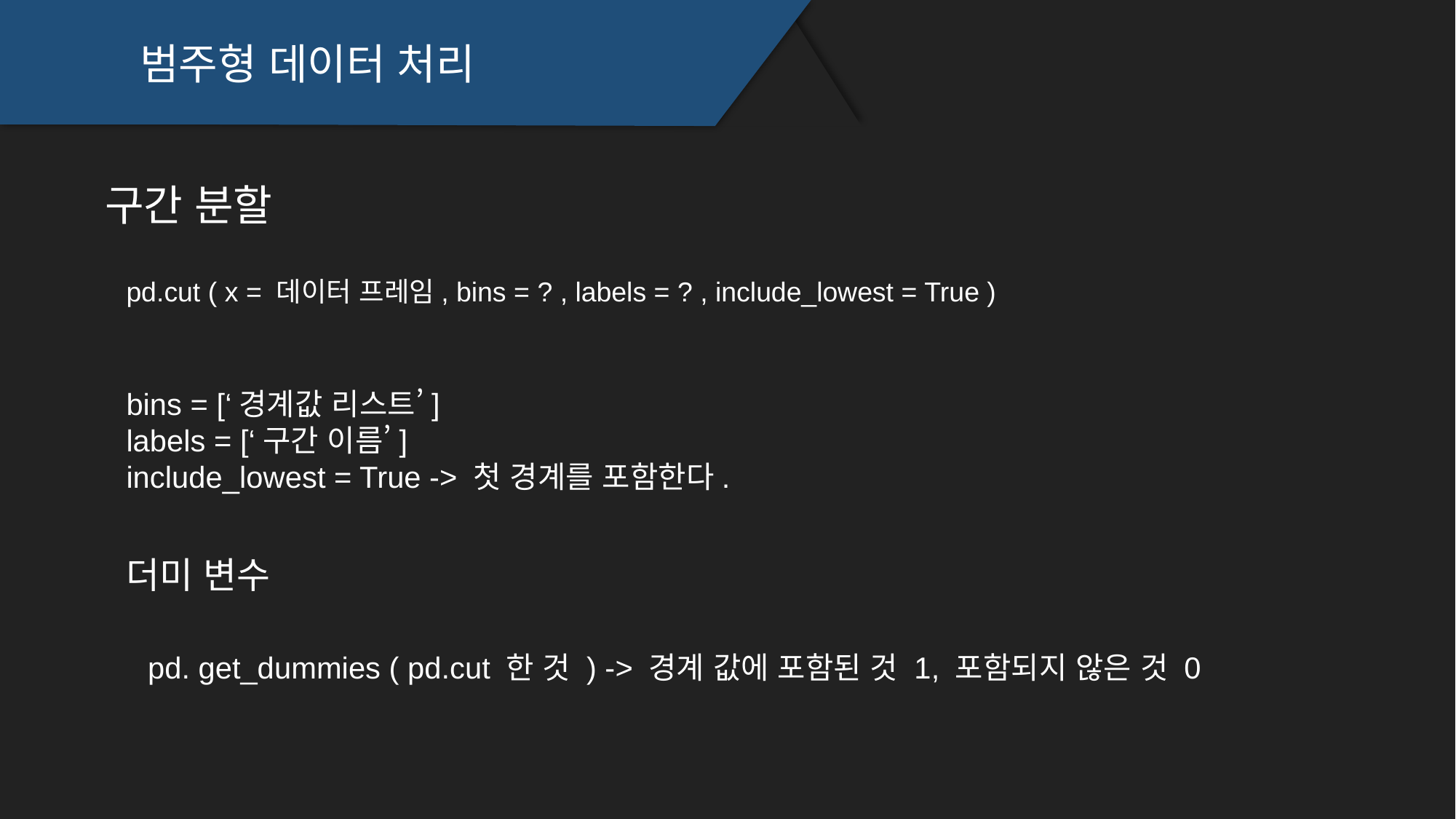

범주형 데이터 처리
구간 분할
pd.cut ( x = 데이터 프레임, bins = ? , labels = ? , include_lowest = True )
bins = [‘경계값 리스트’]
labels = [‘구간 이름’]
include_lowest = True -> 첫 경계를 포함한다.
더미 변수
pd. get_dummies ( pd.cut 한 것 ) -> 경계 값에 포함된 것 1, 포함되지 않은 것 0